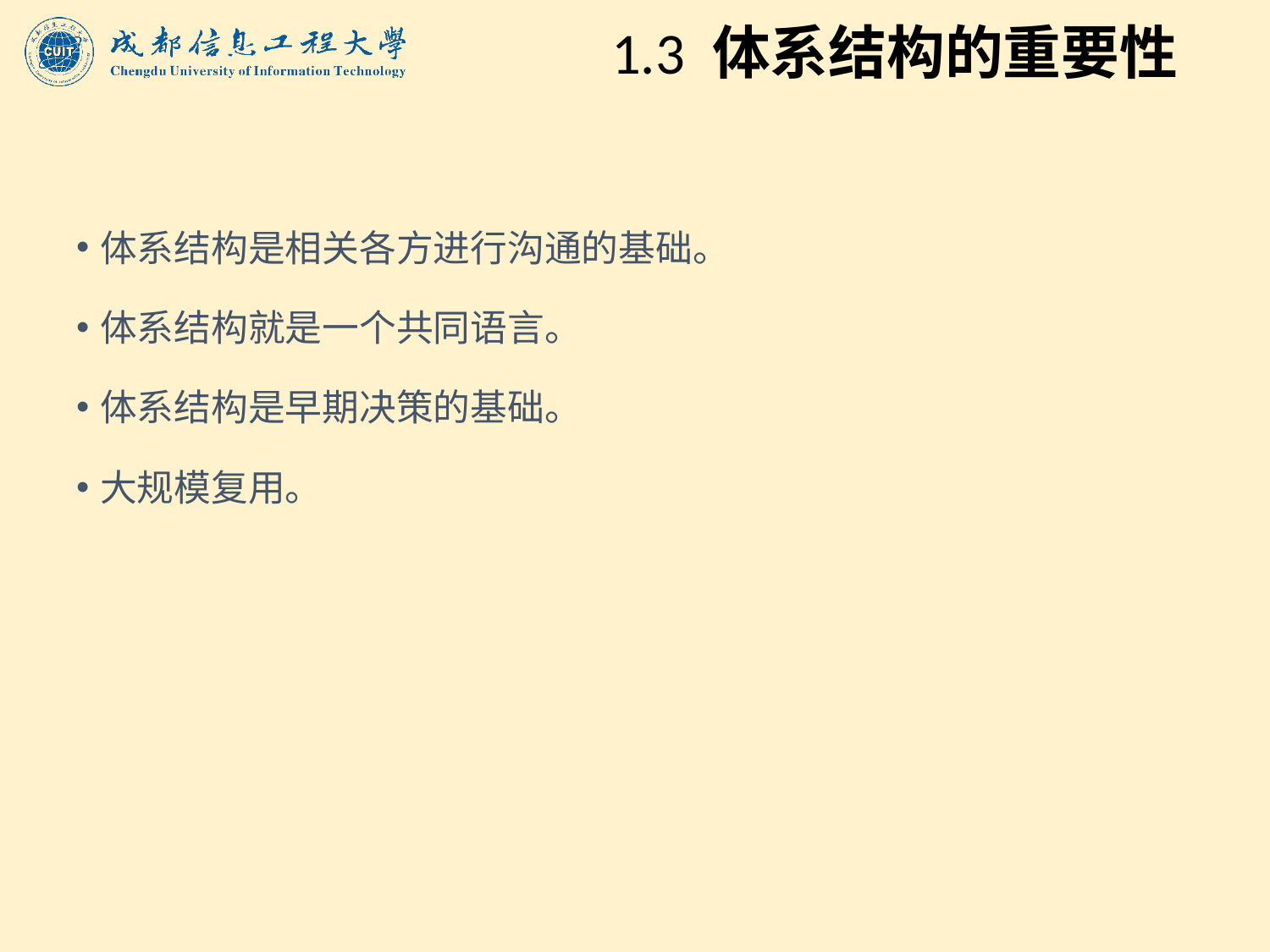

# 1.3 体系结构的重要性
体系结构是相关各方进行沟通的基础。
体系结构就是一个共同语言。
体系结构是早期决策的基础。
大规模复用。